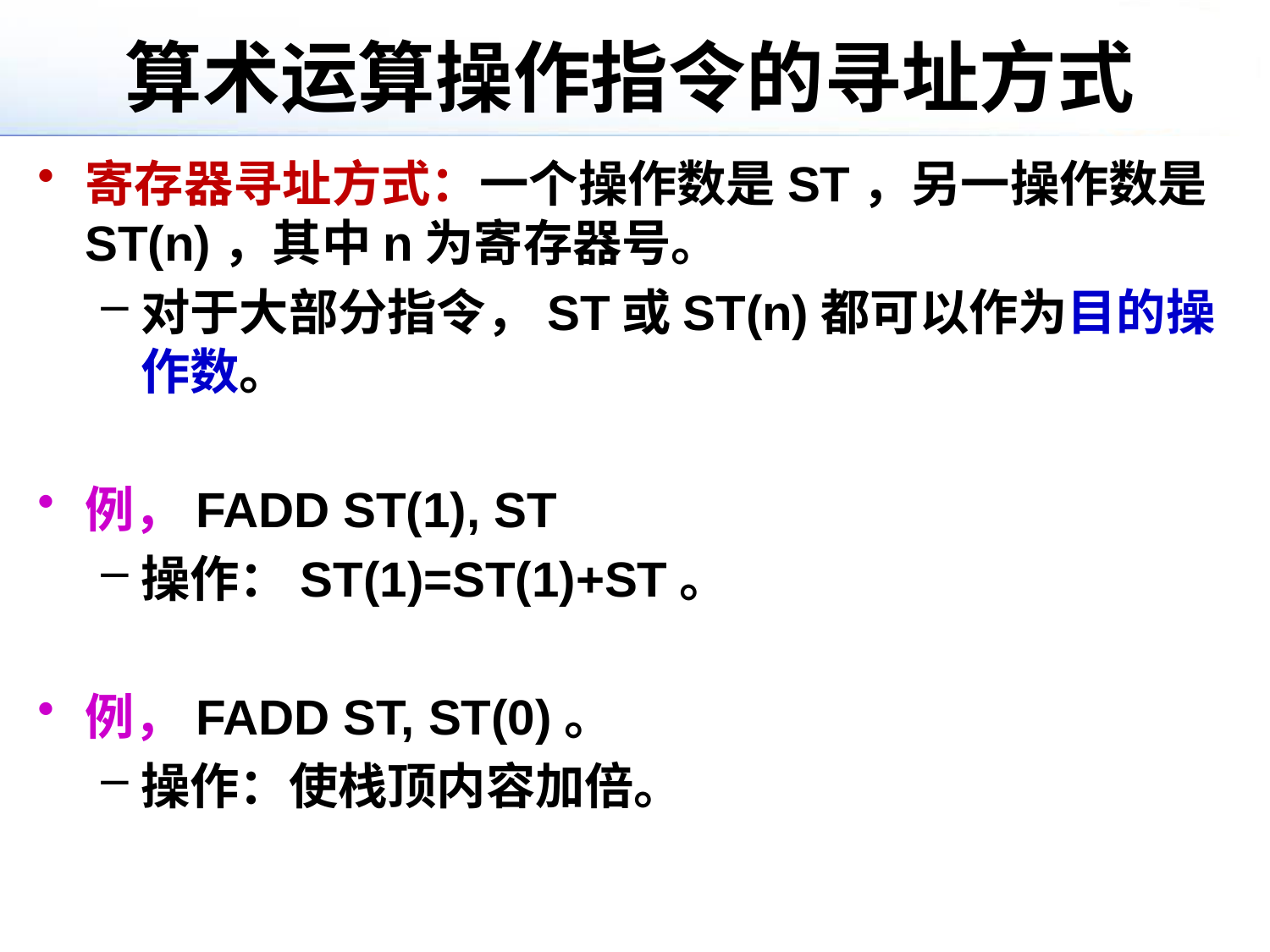

# 算术运算操作指令的寻址方式
寄存器寻址方式：一个操作数是ST，另一操作数是ST(n)，其中n为寄存器号。
对于大部分指令，ST或ST(n)都可以作为目的操作数。

例，FADD ST(1), ST
操作：ST(1)=ST(1)+ST。

例，FADD ST, ST(0)。
操作：使栈顶内容加倍。